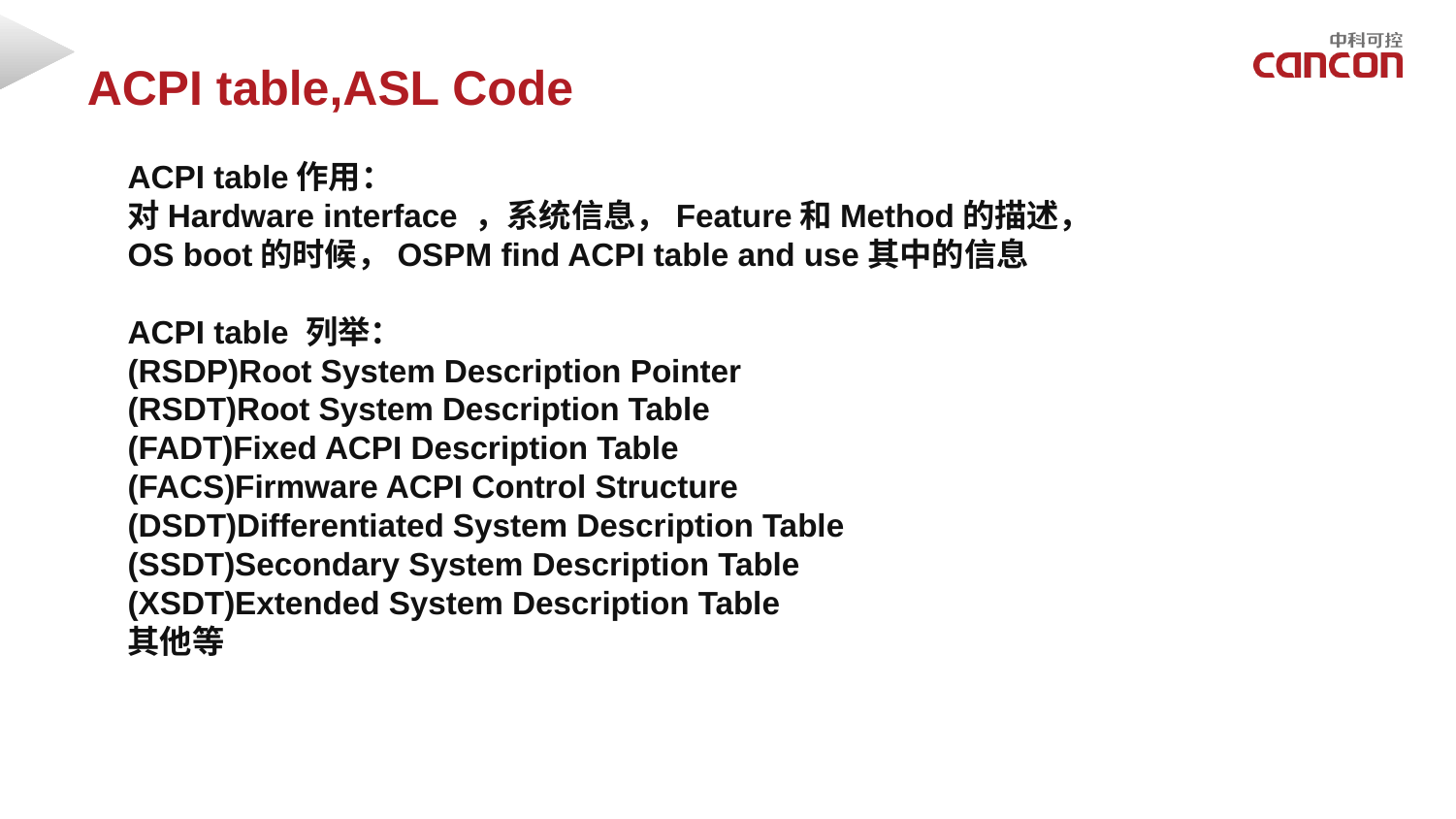

#
ACPI table,ASL Code
ACPI table作用：
对Hardware interface ，系统信息，Feature和Method的描述，
OS boot的时候，OSPM find ACPI table and use其中的信息

ACPI table 列举：
(RSDP)Root System Description Pointer
(RSDT)Root System Description Table
(FADT)Fixed ACPI Description Table
(FACS)Firmware ACPI Control Structure
(DSDT)Differentiated System Description Table
(SSDT)Secondary System Description Table
(XSDT)Extended System Description Table
其他等